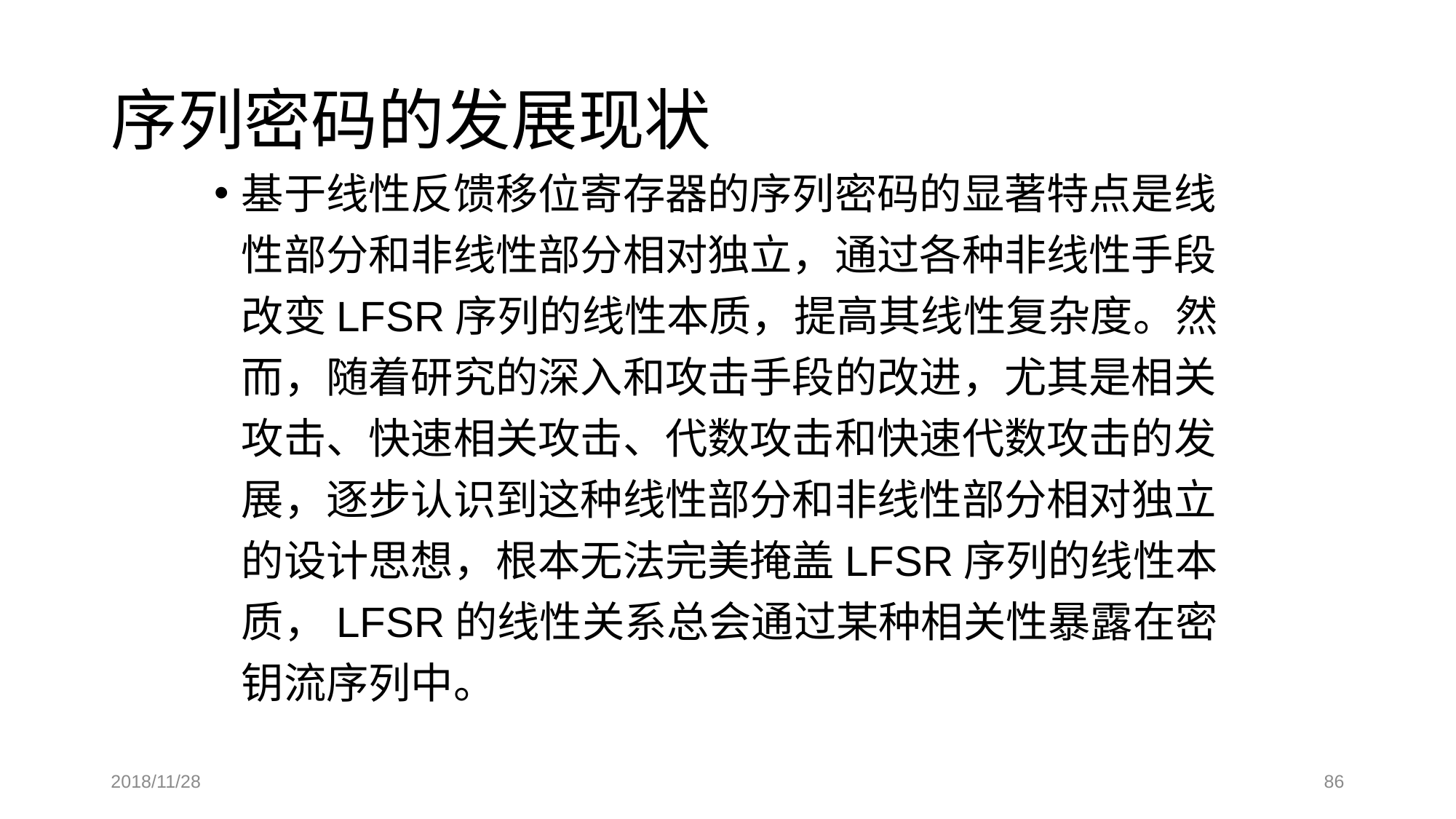

# 序列密码的发展现状
基于线性反馈移位寄存器的序列密码的显著特点是线性部分和非线性部分相对独立，通过各种非线性手段改变LFSR序列的线性本质，提高其线性复杂度。然而，随着研究的深入和攻击手段的改进，尤其是相关攻击、快速相关攻击、代数攻击和快速代数攻击的发展，逐步认识到这种线性部分和非线性部分相对独立的设计思想，根本无法完美掩盖LFSR序列的线性本质，LFSR的线性关系总会通过某种相关性暴露在密钥流序列中。
2018/11/28
86